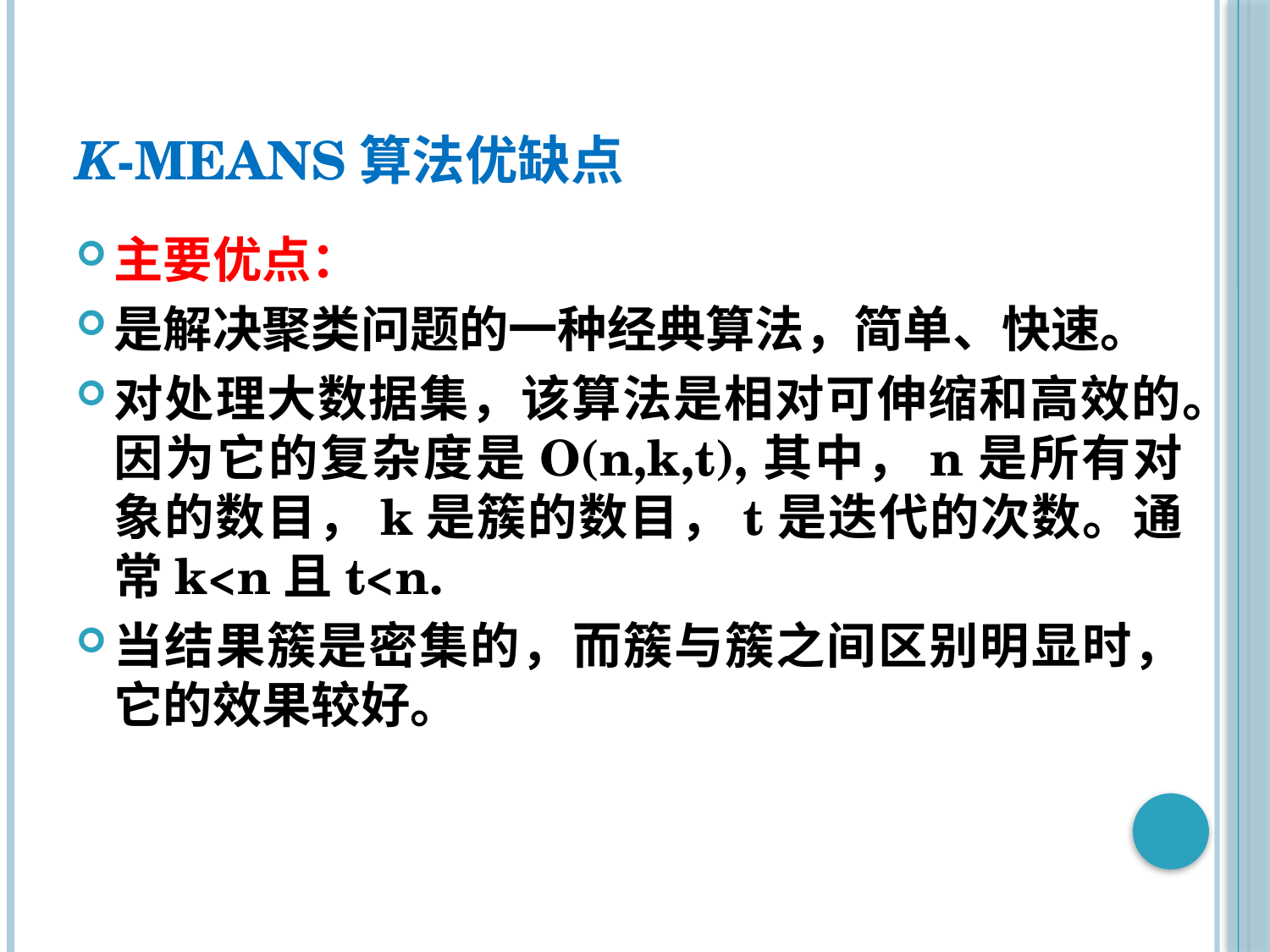

# k-means算法优缺点
主要优点：
是解决聚类问题的一种经典算法，简单、快速。
对处理大数据集，该算法是相对可伸缩和高效的。因为它的复杂度是O(n,k,t),其中，n是所有对象的数目，k是簇的数目，t是迭代的次数。通常k<n且t<n.
当结果簇是密集的，而簇与簇之间区别明显时，它的效果较好。